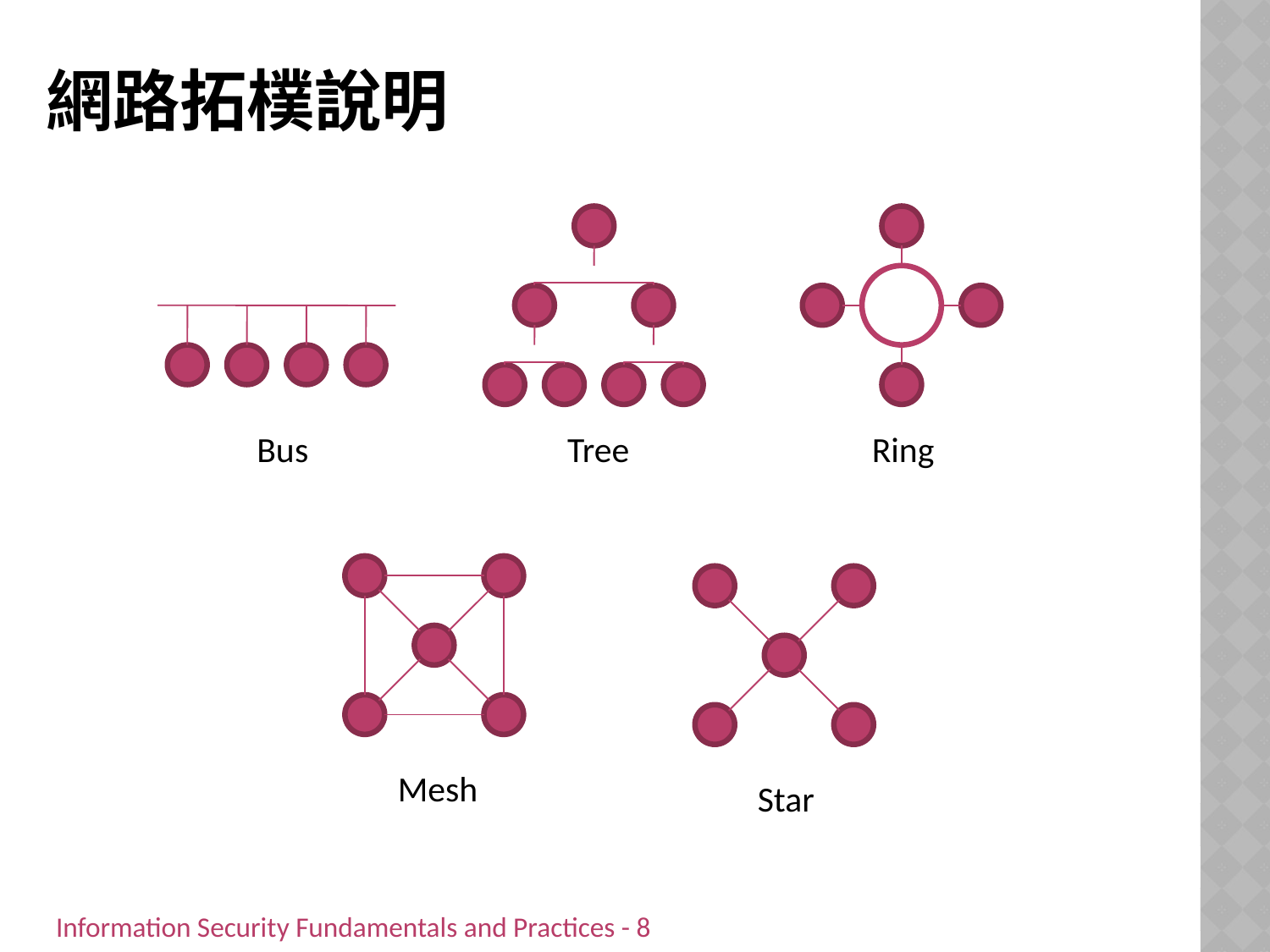

# 網路拓樸說明

Bus
Tree
Ring

Mesh
Star